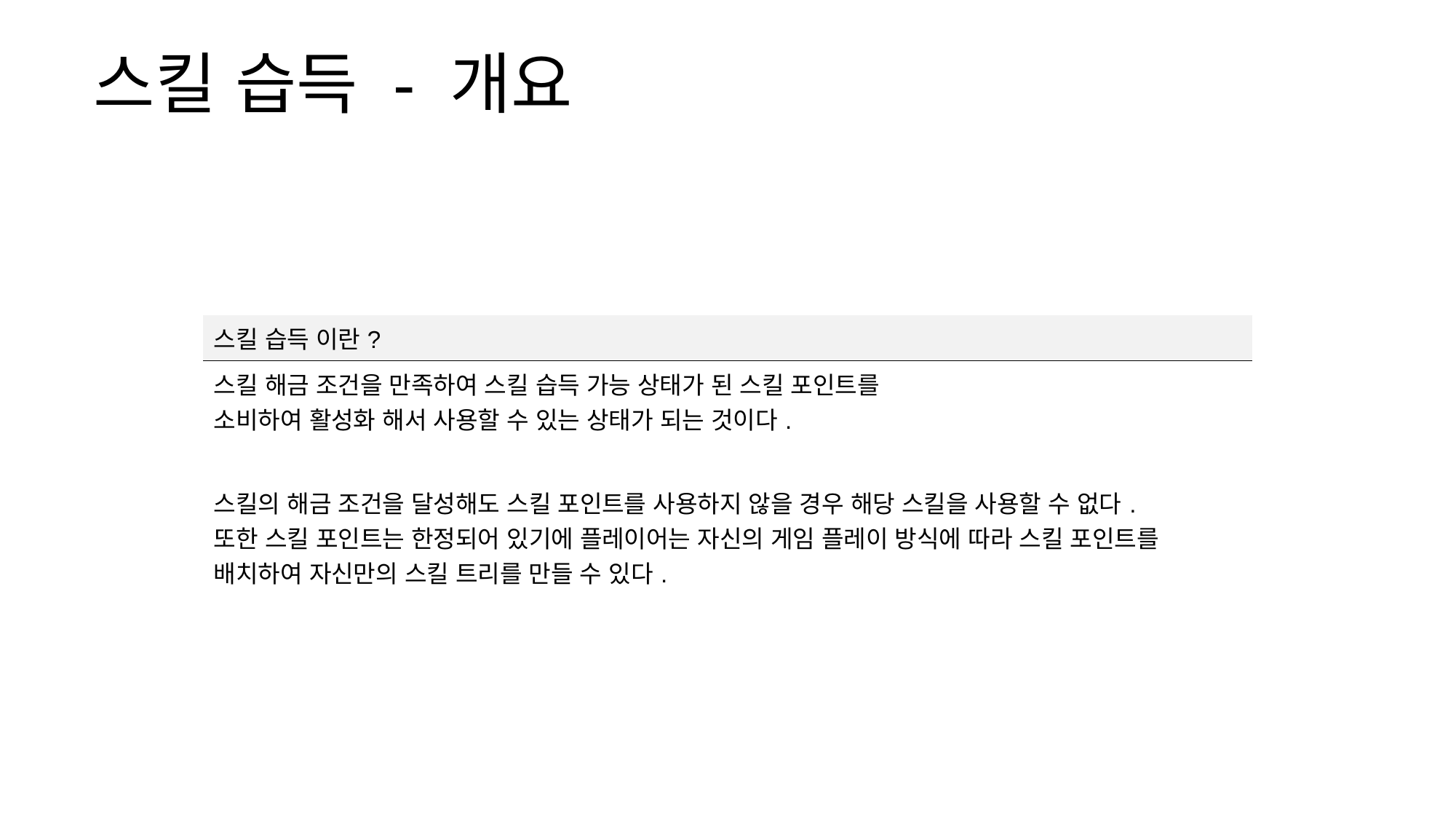

스킬 습득 - 개요
| 스킬 습득 이란? |
| --- |
| 스킬 해금 조건을 만족하여 스킬 습득 가능 상태가 된 스킬 포인트를 소비하여 활성화 해서 사용할 수 있는 상태가 되는 것이다. |
|  |
| 스킬의 해금 조건을 달성해도 스킬 포인트를 사용하지 않을 경우 해당 스킬을 사용할 수 없다. 또한 스킬 포인트는 한정되어 있기에 플레이어는 자신의 게임 플레이 방식에 따라 스킬 포인트를 배치하여 자신만의 스킬 트리를 만들 수 있다. |